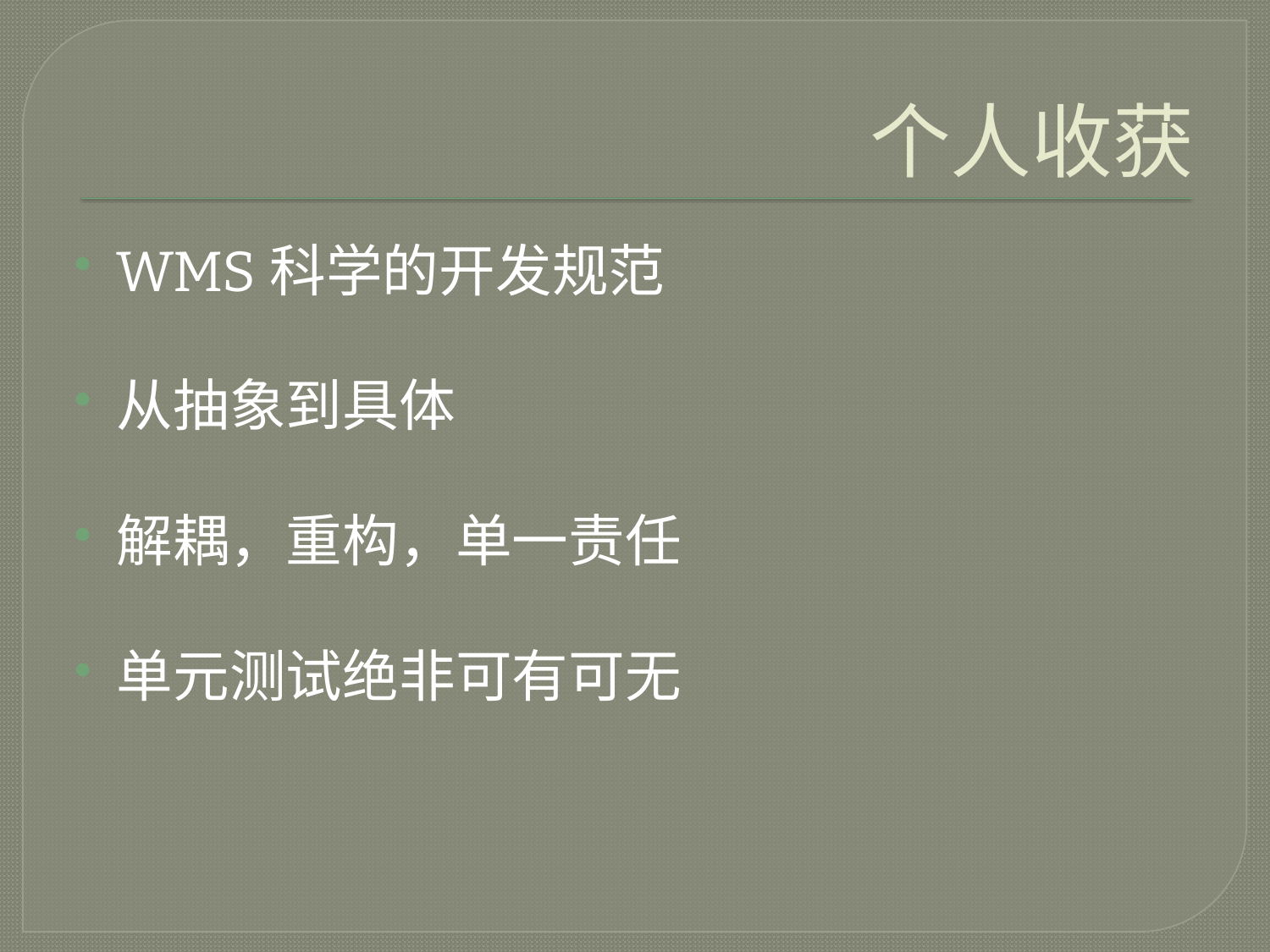

# 个人收获
WMS科学的开发规范

从抽象到具体

解耦，重构，单一责任

单元测试绝非可有可无